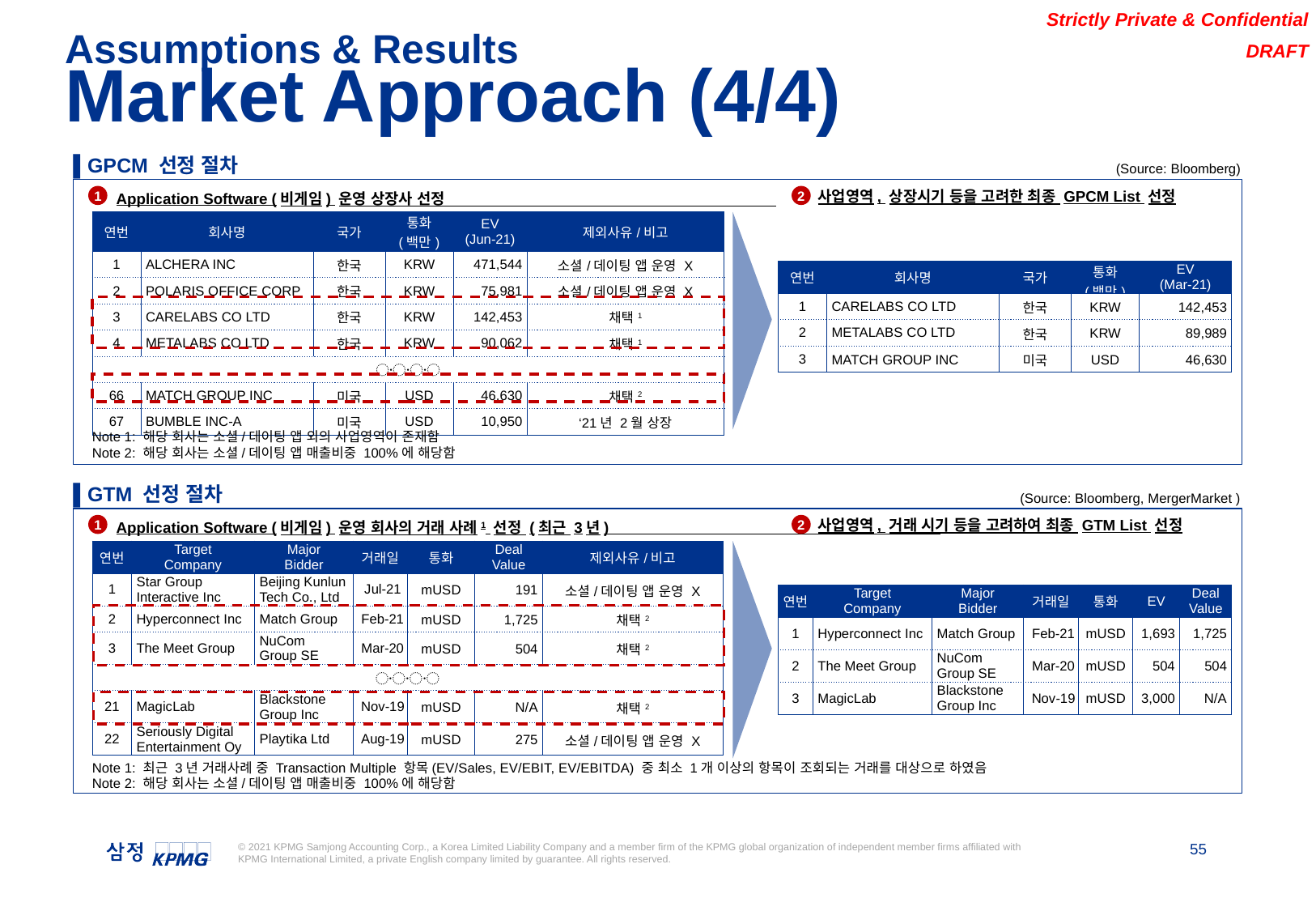

Assumptions & Results
Market Approach (4/4)
▌GPCM 선정 절차
(Source: Bloomberg)
Application Software (비게임) 운영 상장사 선정

1
2
사업영역, 상장시기 등을 고려한 최종 GPCM List 선정
| 연번 | 회사명 | 국가 | 통화 (백만) | EV (Jun-21) | 제외사유/비고 |
| --- | --- | --- | --- | --- | --- |
| 1 | ALCHERA INC | 한국 | KRW | 471,544 | 소셜/데이팅 앱 운영 X |
| 2 | POLARIS OFFICE CORP | 한국 | KRW | 75,981 | 소셜/데이팅 앱 운영 X |
| 3 | CARELABS CO LTD | 한국 | KRW | 142,453 | 채택1 |
| 4 | METALABS CO LTD | 한국 | KRW | 90,062 | 채택1 |
| 〮〮〮 |  |  |  |  |  |
| 66 | MATCH GROUP INC | 미국 | USD | 46,630 | 채택2 |
| 67 | BUMBLE INC-A | 미국 | USD | 10,950 | ‘21년 2월 상장 |
| 연번 | 회사명 | 국가 | 통화 (백만) | EV (Mar-21) |
| --- | --- | --- | --- | --- |
| 1 | CARELABS CO LTD | 한국 | KRW | 142,453 |
| 2 | METALABS CO LTD | 한국 | KRW | 89,989 |
| 3 | MATCH GROUP INC | 미국 | USD | 46,630 |

Note 1: 해당 회사는 소셜/데이팅 앱 외의 사업영역이 존재함
Note 2: 해당 회사는 소셜/데이팅 앱 매출비중 100%에 해당함
▌GTM 선정 절차
(Source: Bloomberg, MergerMarket )
Application Software (비게임) 운영 회사의 거래 사례1 선정 (최근 3년)

1
2
사업영역, 거래 시기 등을 고려하여 최종 GTM List 선정
| 연번 | Target Company | Major Bidder | 거래일 | 통화 | Deal Value | 제외사유/비고 |
| --- | --- | --- | --- | --- | --- | --- |
| 1 | Star Group Interactive Inc | Beijing Kunlun Tech Co., Ltd | Jul-21 | mUSD | 191 | 소셜/데이팅 앱 운영 X |
| 2 | Hyperconnect Inc | Match Group | Feb-21 | mUSD | 1,725 | 채택2 |
| 3 | The Meet Group | NuCom Group SE | Mar-20 | mUSD | 504 | 채택2 |
| 〮〮〮 |  |  |  |  |  |  |
| 21 | MagicLab | Blackstone Group Inc | Nov-19 | mUSD | N/A | 채택2 |
| 22 | Seriously Digital Entertainment Oy | Playtika Ltd | Aug-19 | mUSD | 275 | 소셜/데이팅 앱 운영 X |
| 연번 | Target Company | Major Bidder | 거래일 | 통화 | EV | Deal Value |
| --- | --- | --- | --- | --- | --- | --- |
| 1 | Hyperconnect Inc | Match Group | Feb-21 | mUSD | 1,693 | 1,725 |
| 2 | The Meet Group | NuCom Group SE | Mar-20 | mUSD | 504 | 504 |
| 3 | MagicLab | Blackstone Group Inc | Nov-19 | mUSD | 3,000 | N/A |

Note 1: 최근 3년 거래사례 중 Transaction Multiple 항목(EV/Sales, EV/EBIT, EV/EBITDA) 중 최소 1개 이상의 항목이 조회되는 거래를 대상으로 하였음
Note 2: 해당 회사는 소셜/데이팅 앱 매출비중 100%에 해당함